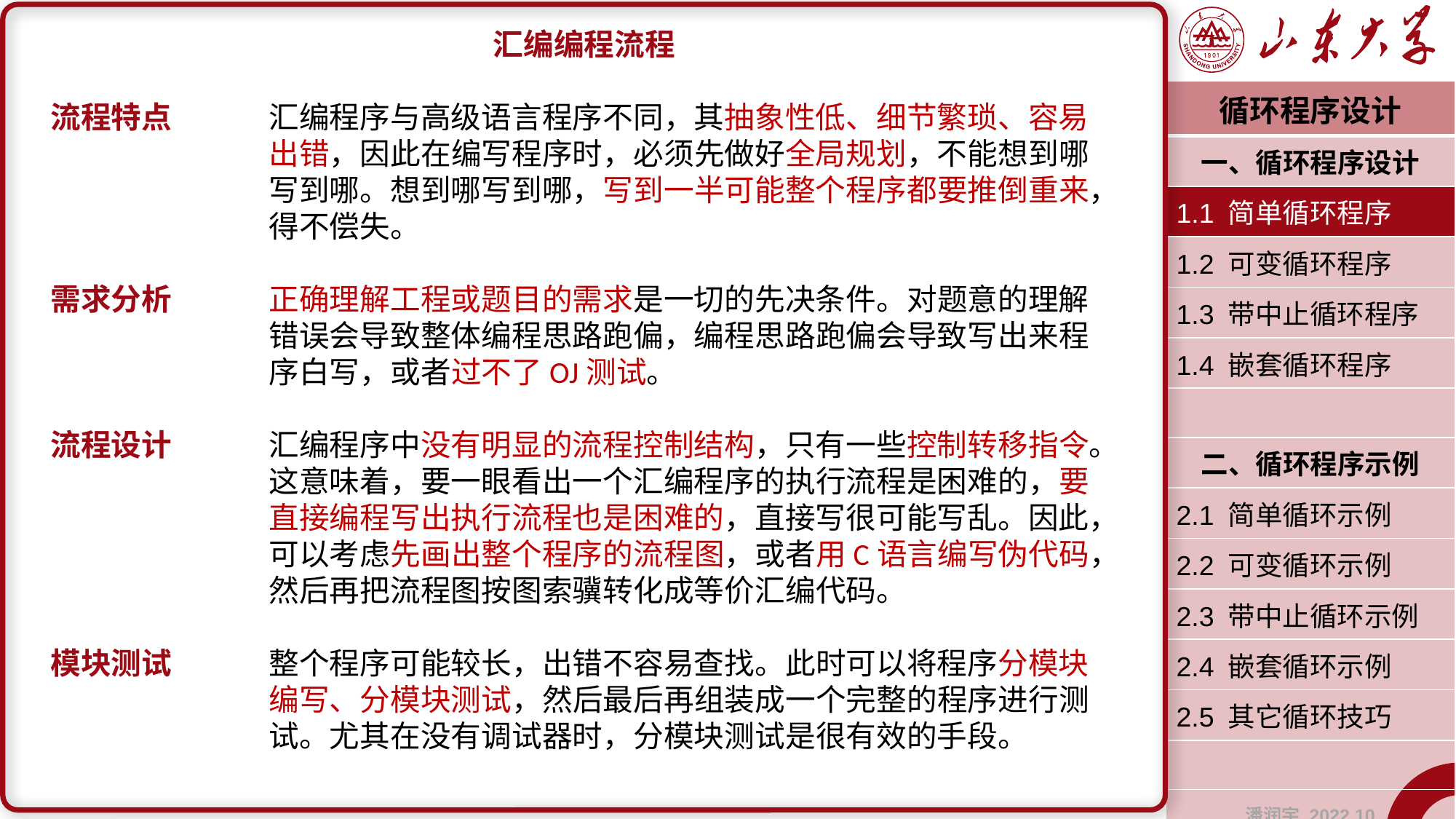

汇编编程流程

流程特点	汇编程序与高级语言程序不同，其抽象性低、细节繁琐、容易		出错，因此在编写程序时，必须先做好全局规划，不能想到哪		写到哪。想到哪写到哪，写到一半可能整个程序都要推倒重来，		得不偿失。

需求分析	正确理解工程或题目的需求是一切的先决条件。对题意的理解		错误会导致整体编程思路跑偏，编程思路跑偏会导致写出来程		序白写，或者过不了OJ测试。

流程设计	汇编程序中没有明显的流程控制结构，只有一些控制转移指令。		这意味着，要一眼看出一个汇编程序的执行流程是困难的，要		直接编程写出执行流程也是困难的，直接写很可能写乱。因此，		可以考虑先画出整个程序的流程图，或者用C语言编写伪代码，		然后再把流程图按图索骥转化成等价汇编代码。

模块测试	整个程序可能较长，出错不容易查找。此时可以将程序分模块		编写、分模块测试，然后最后再组装成一个完整的程序进行测		试。尤其在没有调试器时，分模块测试是很有效的手段。
| 循环程序设计 |
| --- |
| 一、循环程序设计 |
| 1.1 简单循环程序 |
| 1.2 可变循环程序 |
| 1.3 带中止循环程序 |
| 1.4 嵌套循环程序 |
|  |
| 二、循环程序示例 |
| 2.1 简单循环示例 |
| 2.2 可变循环示例 |
| 2.3 带中止循环示例 |
| 2.4 嵌套循环示例 |
| 2.5 其它循环技巧 |
|  |
| 潘润宇 2022.10 |